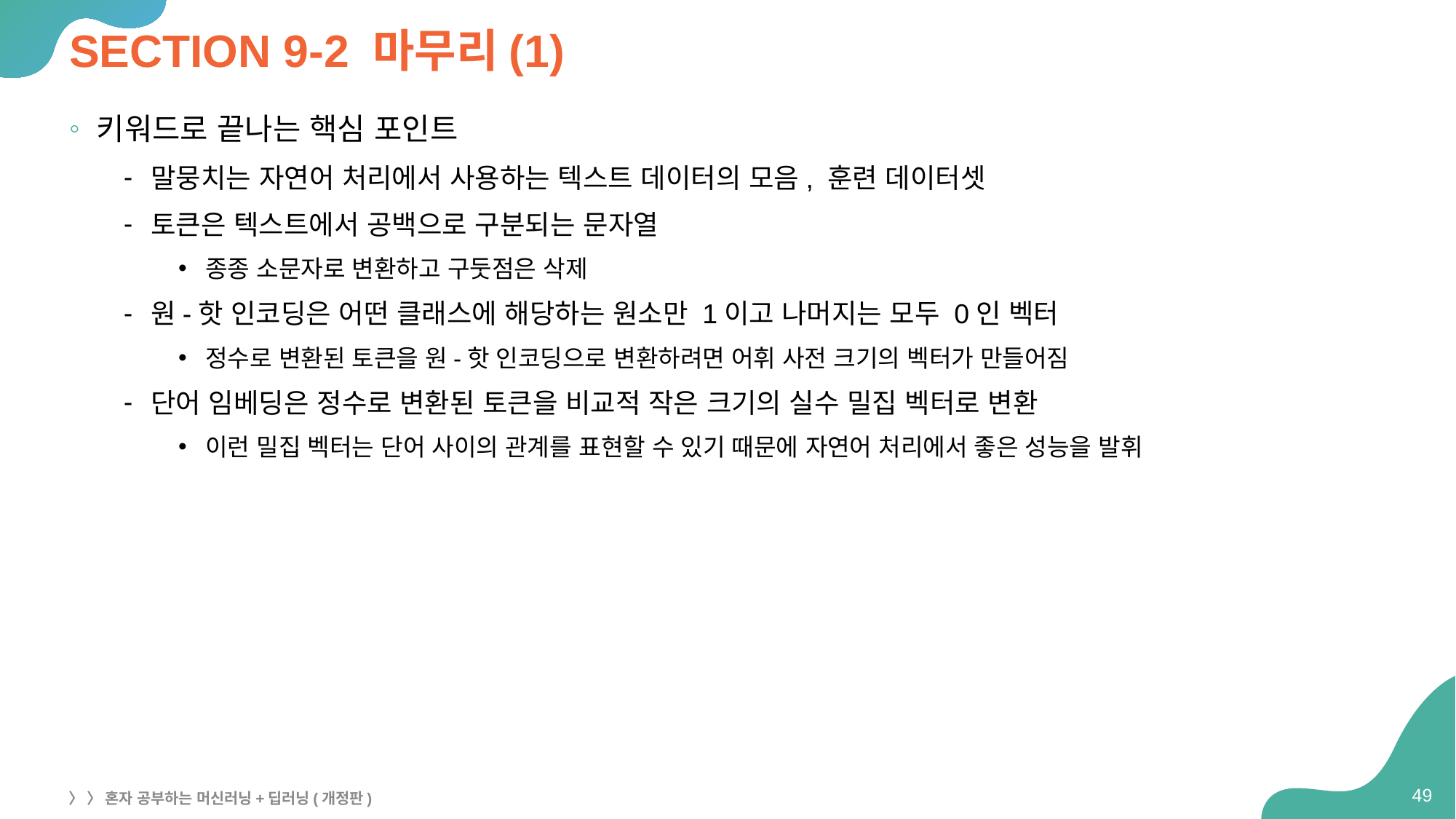

# SECTION 9-2 마무리(1)
키워드로 끝나는 핵심 포인트
말뭉치는 자연어 처리에서 사용하는 텍스트 데이터의 모음, 훈련 데이터셋
토큰은 텍스트에서 공백으로 구분되는 문자열
종종 소문자로 변환하고 구둣점은 삭제
원-핫 인코딩은 어떤 클래스에 해당하는 원소만 1이고 나머지는 모두 0인 벡터
정수로 변환된 토큰을 원-핫 인코딩으로 변환하려면 어휘 사전 크기의 벡터가 만들어짐
단어 임베딩은 정수로 변환된 토큰을 비교적 작은 크기의 실수 밀집 벡터로 변환
이런 밀집 벡터는 단어 사이의 관계를 표현할 수 있기 때문에 자연어 처리에서 좋은 성능을 발휘
49
〉 〉 혼자 공부하는 머신러닝+딥러닝(개정판)